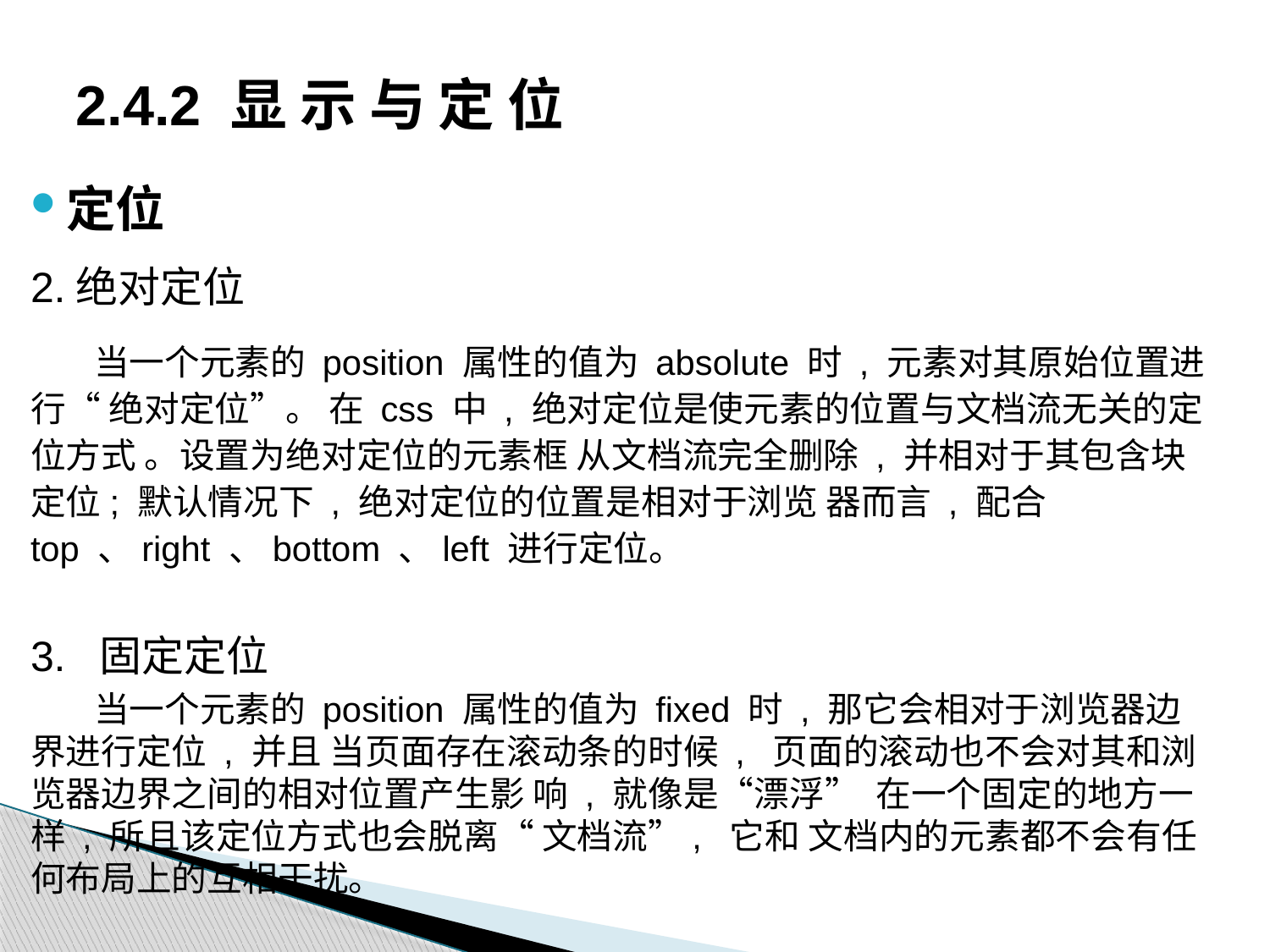

# 2.4.2 显 示 与 定 位
定位
2.绝对定位
当一个元素的 position 属性的值为 absolute 时 , 元素对其原始位置进行“ 绝对定位”。 在 css 中 , 绝对定位是使元素的位置与文档流无关的定位方式 。设置为绝对定位的元素框 从文档流完全删除 , 并相对于其包含块定位; 默认情况下 , 绝对定位的位置是相对于浏览 器而言 , 配合 top 、right 、bottom 、left 进行定位。

3.  固定定位
当一个元素的 position 属性的值为 fixed 时 , 那它会相对于浏览器边界进行定位 , 并且 当页面存在滚动条的时候 ,  页面的滚动也不会对其和浏览器边界之间的相对位置产生影 响 , 就像是“漂浮”  在一个固定的地方一样 , 所且该定位方式也会脱离“ 文档流”,  它和 文档内的元素都不会有任何布局上的互相干扰。